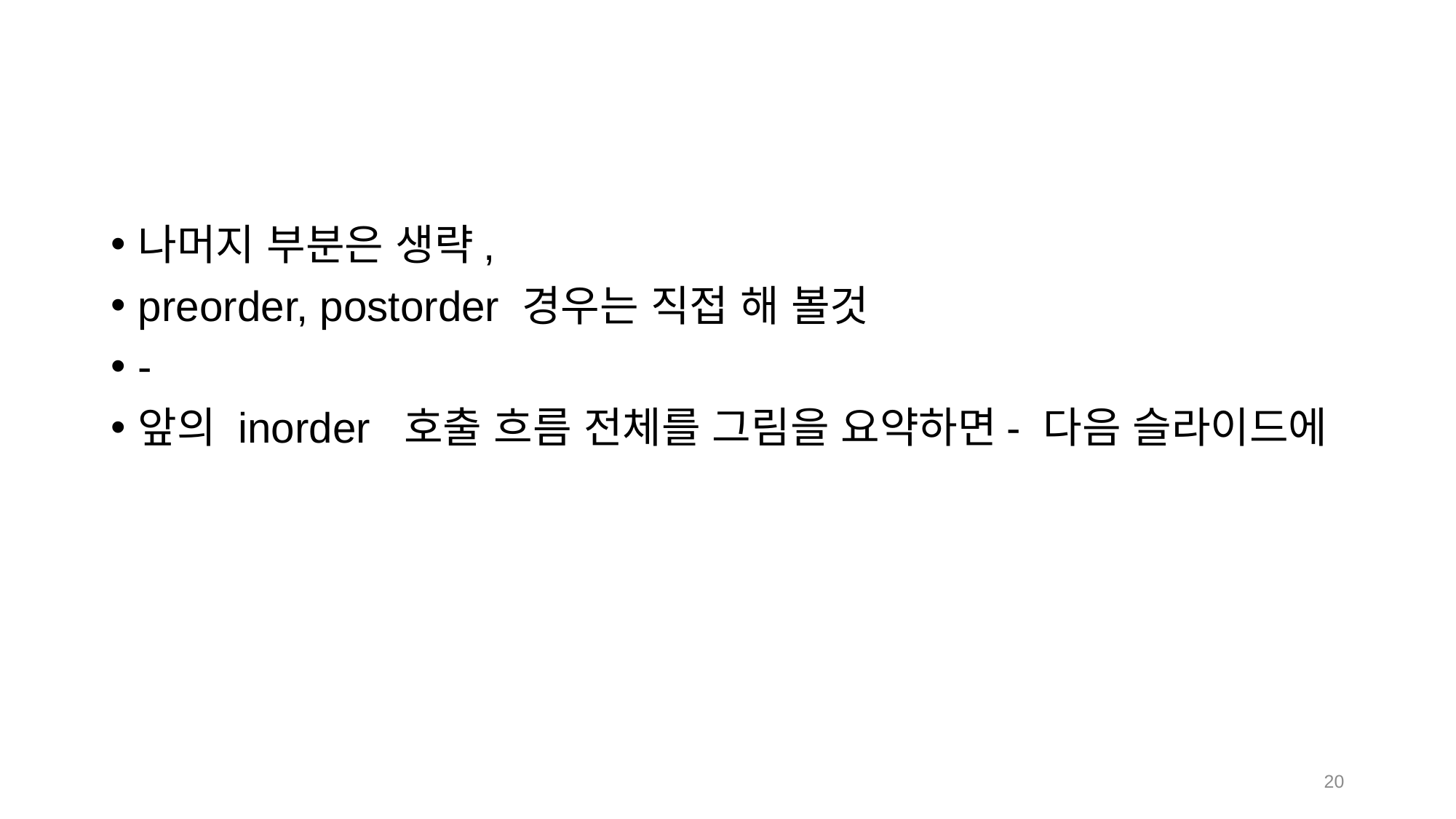

나머지 부분은 생략,
preorder, postorder 경우는 직접 해 볼것
-
앞의 inorder  호출 흐름 전체를 그림을 요약하면- 다음 슬라이드에
20